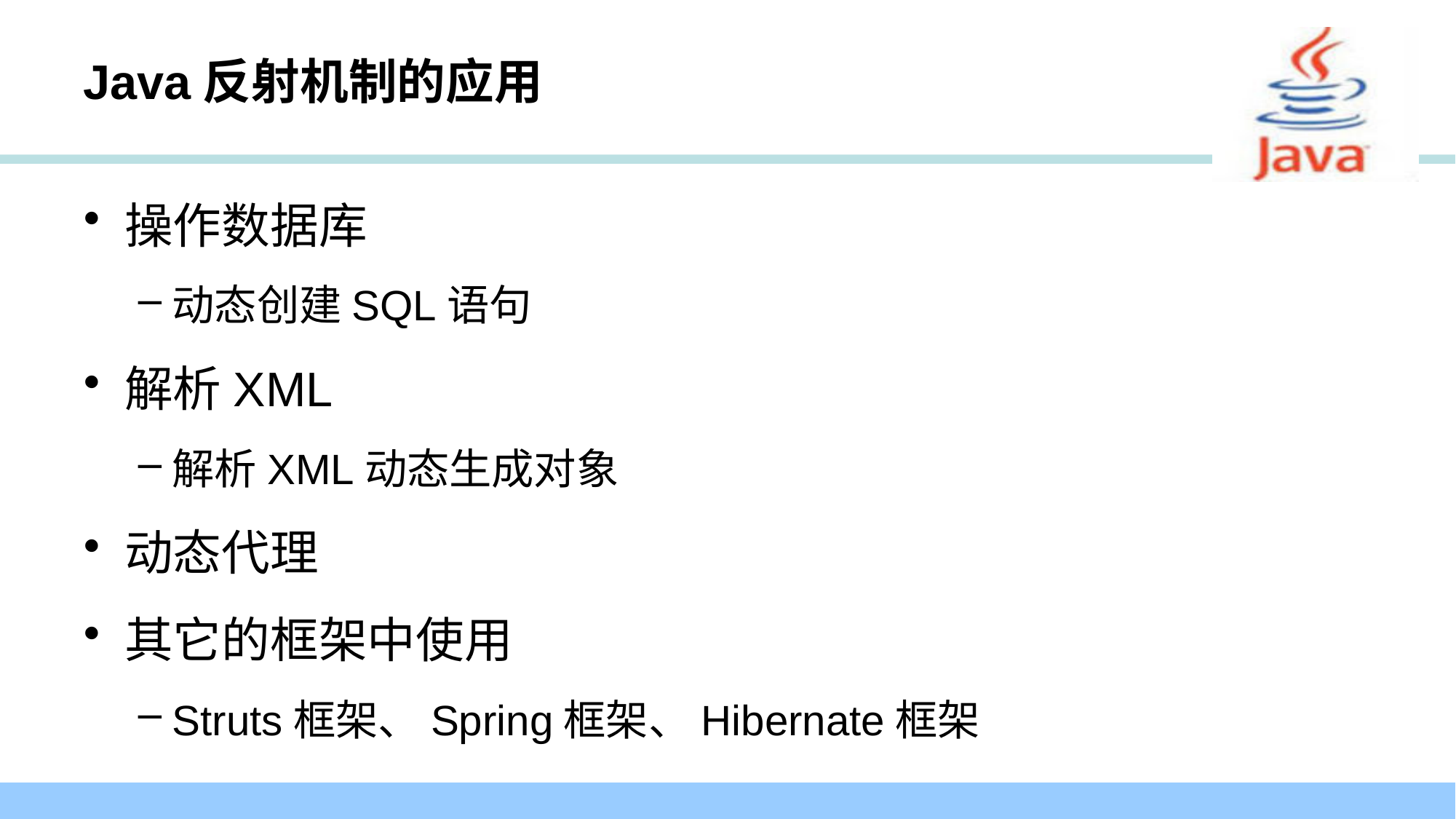

# Java反射机制的应用
操作数据库
动态创建SQL语句
解析XML
解析XML动态生成对象
动态代理
其它的框架中使用
Struts框架、Spring框架、Hibernate框架